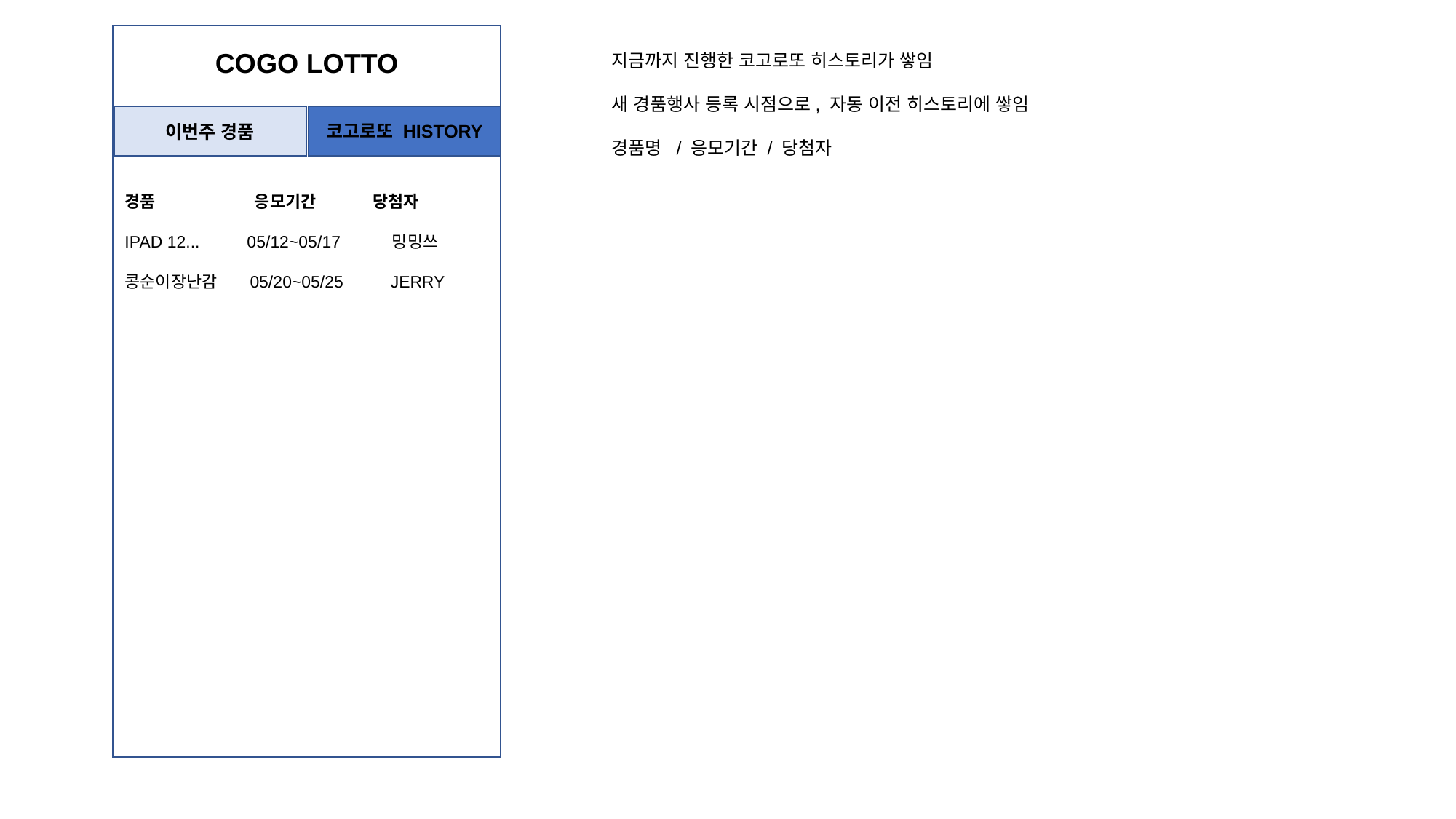

COGO LOTTO
#
지금까지 진행한 코고로또 히스토리가 쌓임

새 경품행사 등록 시점으로, 자동 이전 히스토리에 쌓임

경품명  / 응모기간 / 당첨자

코고로또 HISTORY
이번주 경품
경품                     응모기간            당첨자

IPAD 12...          05/12~05/17          밍밍쓰

콩순이장난감      05/20~05/25          JERRY